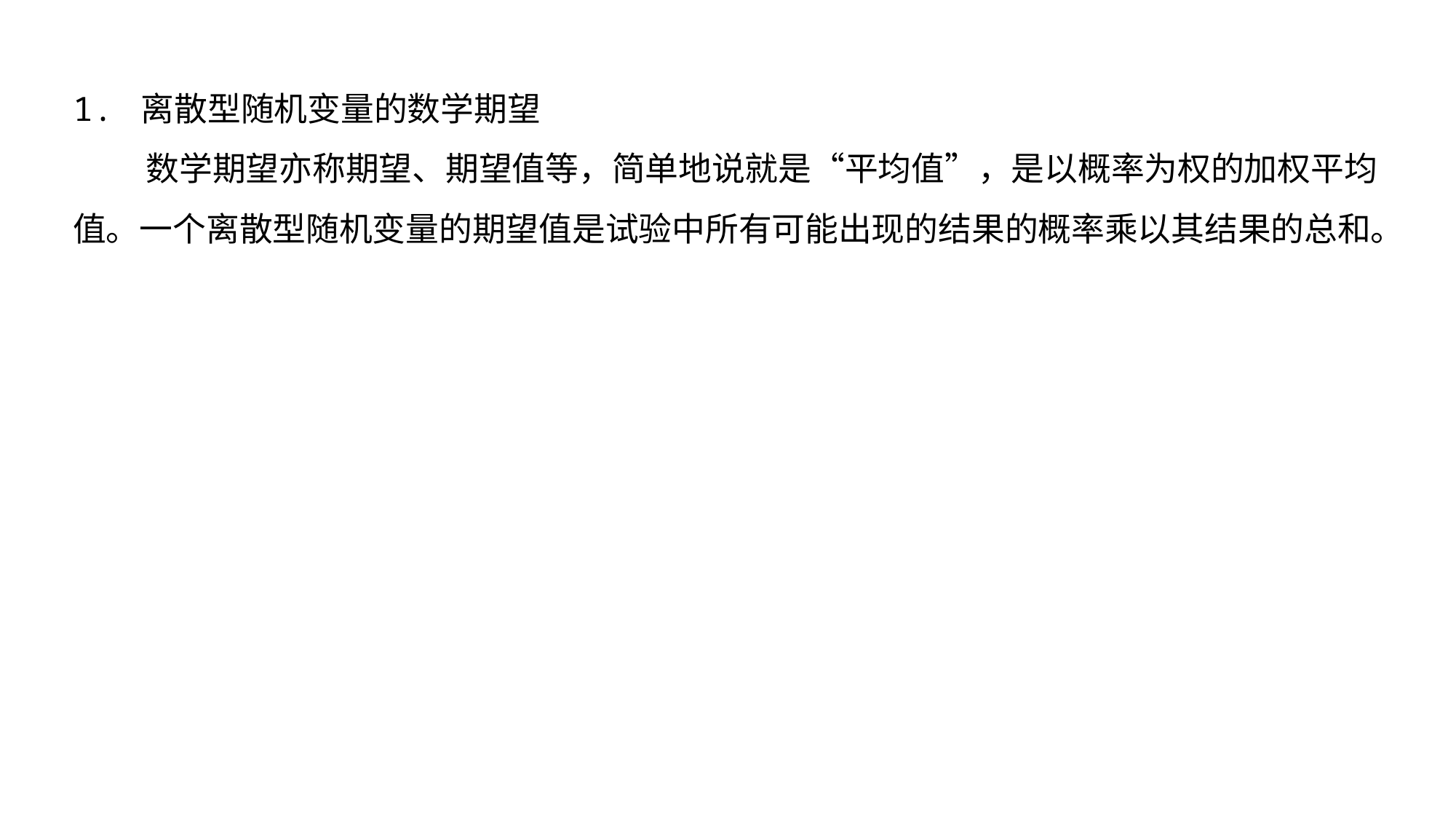

1. 离散型随机变量的数学期望
数学期望亦称期望、期望值等，简单地说就是“平均值”，是以概率为权的加权平均值。一个离散型随机变量的期望值是试验中所有可能出现的结果的概率乘以其结果的总和。